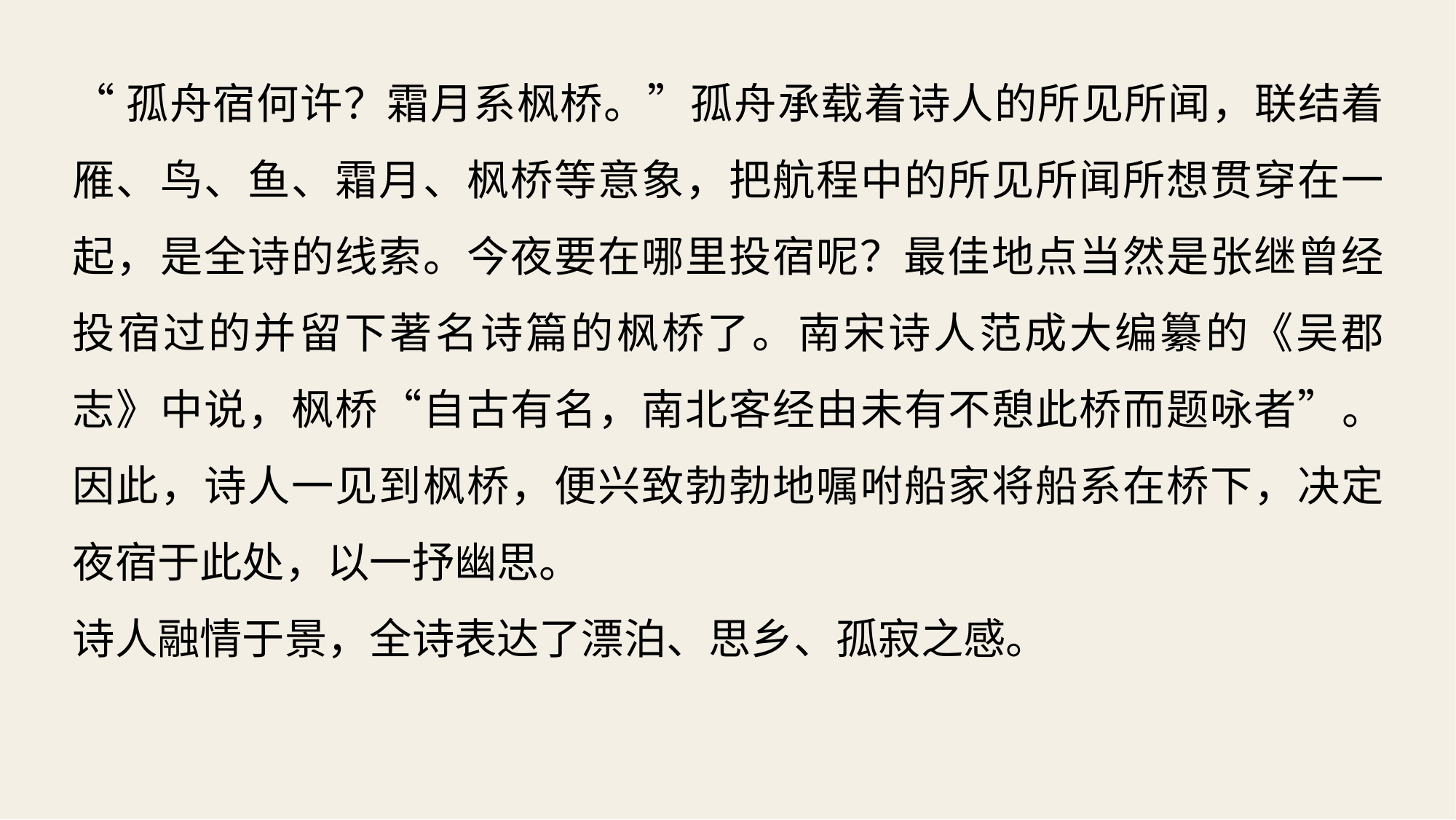

“孤舟宿何许？霜月系枫桥。”孤舟承载着诗人的所见所闻，联结着雁、鸟、鱼、霜月、枫桥等意象，把航程中的所见所闻所想贯穿在一起，是全诗的线索。今夜要在哪里投宿呢？最佳地点当然是张继曾经投宿过的并留下著名诗篇的枫桥了。南宋诗人范成大编纂的《吴郡志》中说，枫桥“自古有名，南北客经由未有不憩此桥而题咏者”。因此，诗人一见到枫桥，便兴致勃勃地嘱咐船家将船系在桥下，决定夜宿于此处，以一抒幽思。
诗人融情于景，全诗表达了漂泊、思乡、孤寂之感。